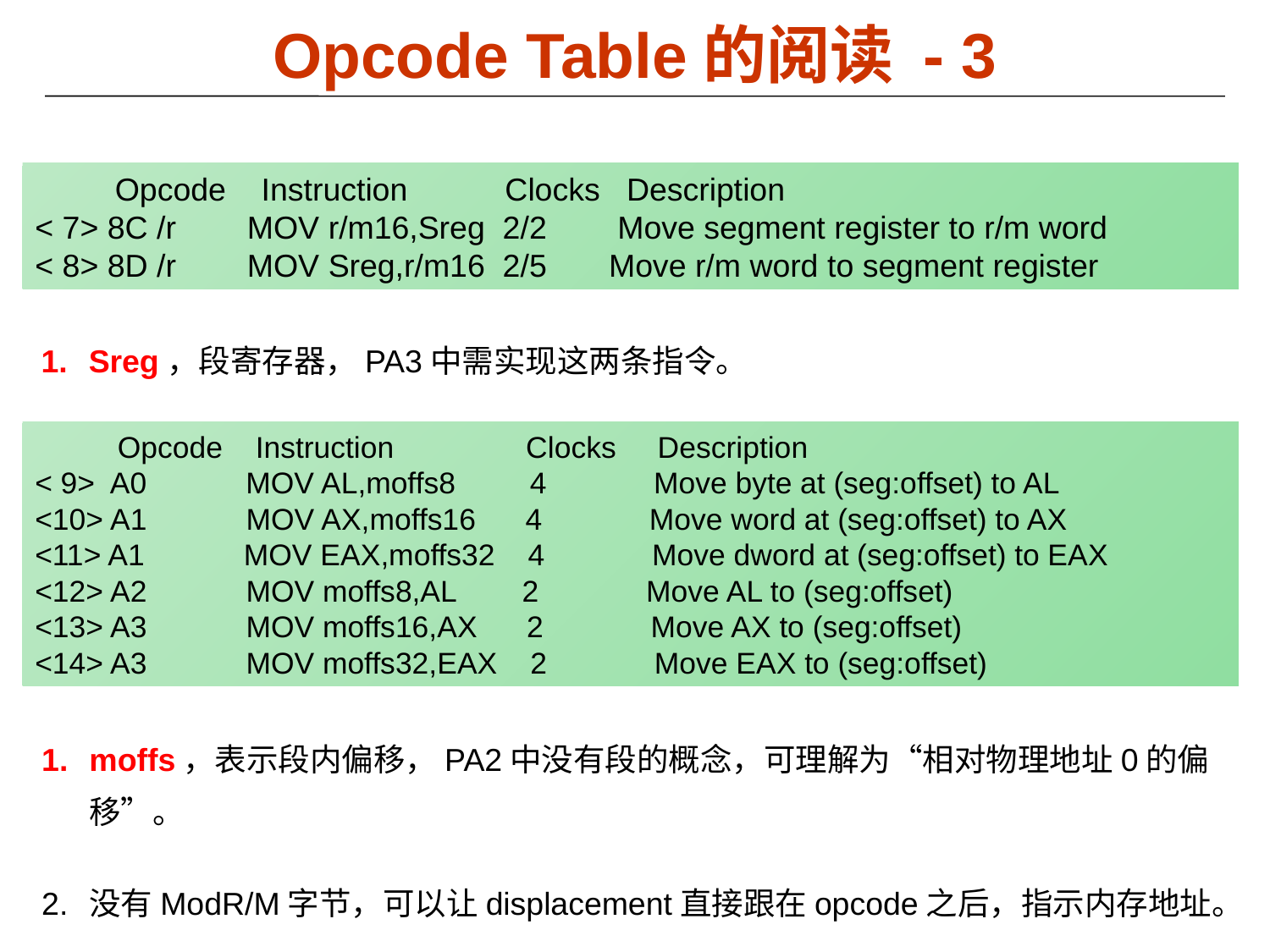

# Opcode Table的阅读 - 3
         Opcode    Instruction           Clocks   Description
< 7> 8C /r        MOV r/m16,Sreg  2/2        Move segment register to r/m word
< 8> 8D /r        MOV Sreg,r/m16  2/5       Move r/m word to segment register
Sreg，段寄存器，PA3中需实现这两条指令。
          Opcode    Instruction                Clocks     Description
< 9>  A0            MOV AL,moffs8         4             Move byte at (seg:offset) to AL
<10> A1            MOV AX,moffs16      4             Move word at (seg:offset) to AX
<11> A1            MOV EAX,moffs32    4             Move dword at (seg:offset) to EAX
<12> A2            MOV moffs8,AL        2             Move AL to (seg:offset)
<13> A3            MOV moffs16,AX      2             Move AX to (seg:offset)
<14> A3            MOV moffs32,EAX    2             Move EAX to (seg:offset)
moffs，表示段内偏移，PA2中没有段的概念，可理解为“相对物理地址0的偏移”。

没有ModR/M字节，可以让displacement直接跟在opcode之后，指示内存地址。